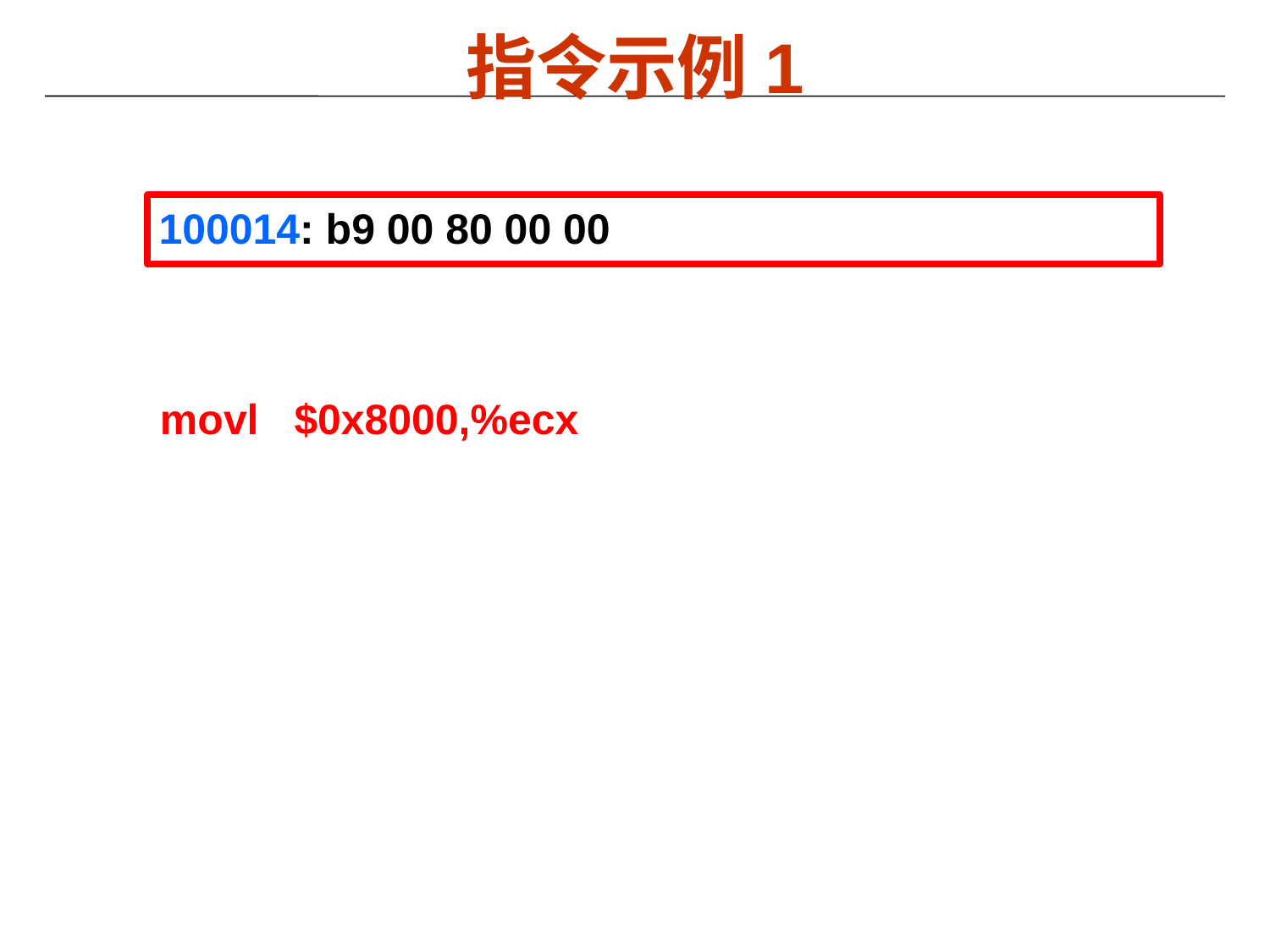

# 指令示例1

       100014: b9 00 80 00 00

movl   $0x8000,%ecx